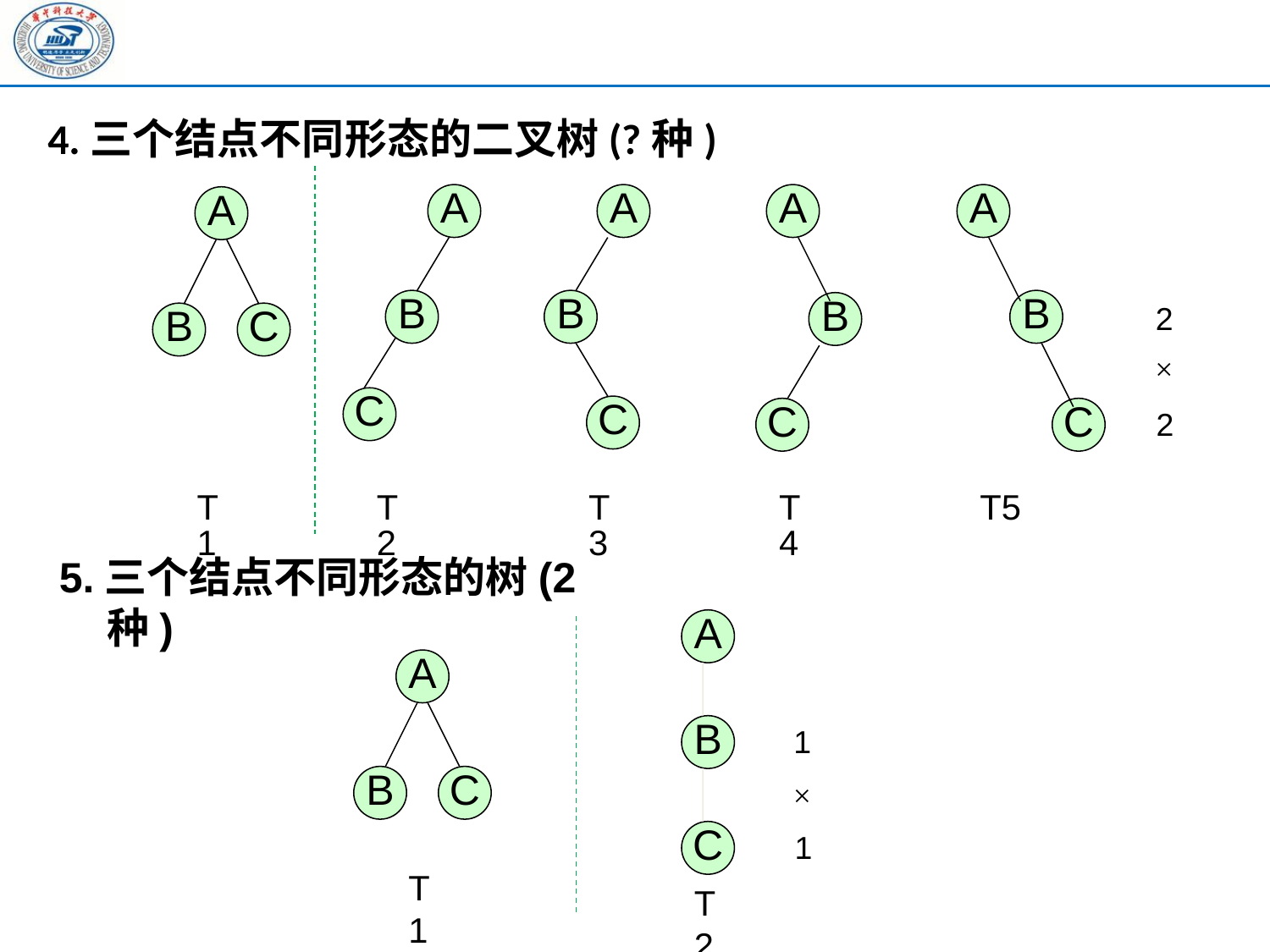

4.三个结点不同形态的二叉树(?种)
A
A
A
A
A

B
B
B
B
2
B
C

×

C
C
C
C
2
T1
T2
T3
T4
T5
5.三个结点不同形态的树(2种)
A
A

B
1

B
C

×
C
1
T1
T2